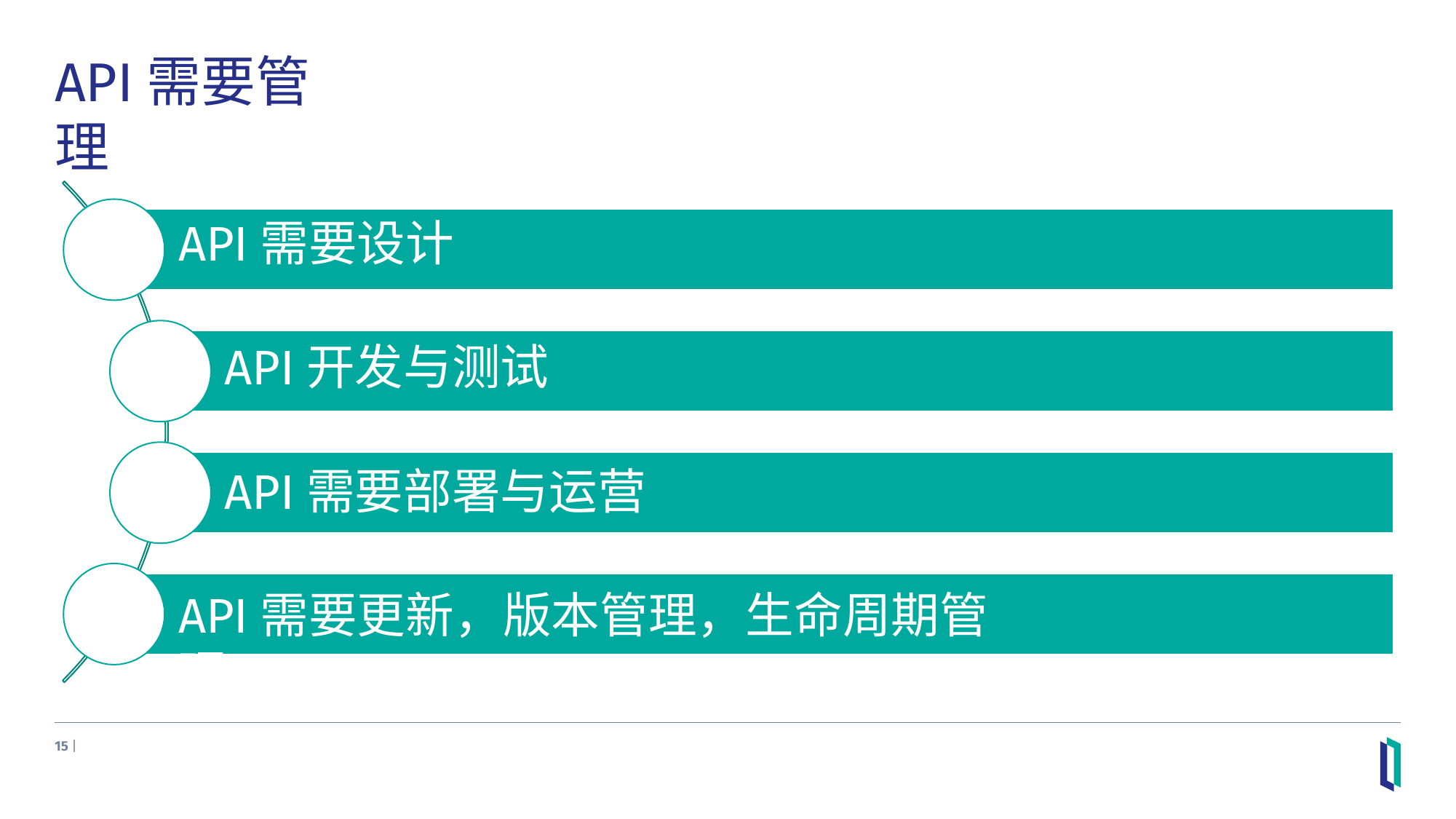

# API需要管理

API需要设计

API开发与测试

API需要部署与运营

API需要更新，版本管理，生命周期管理

15 |